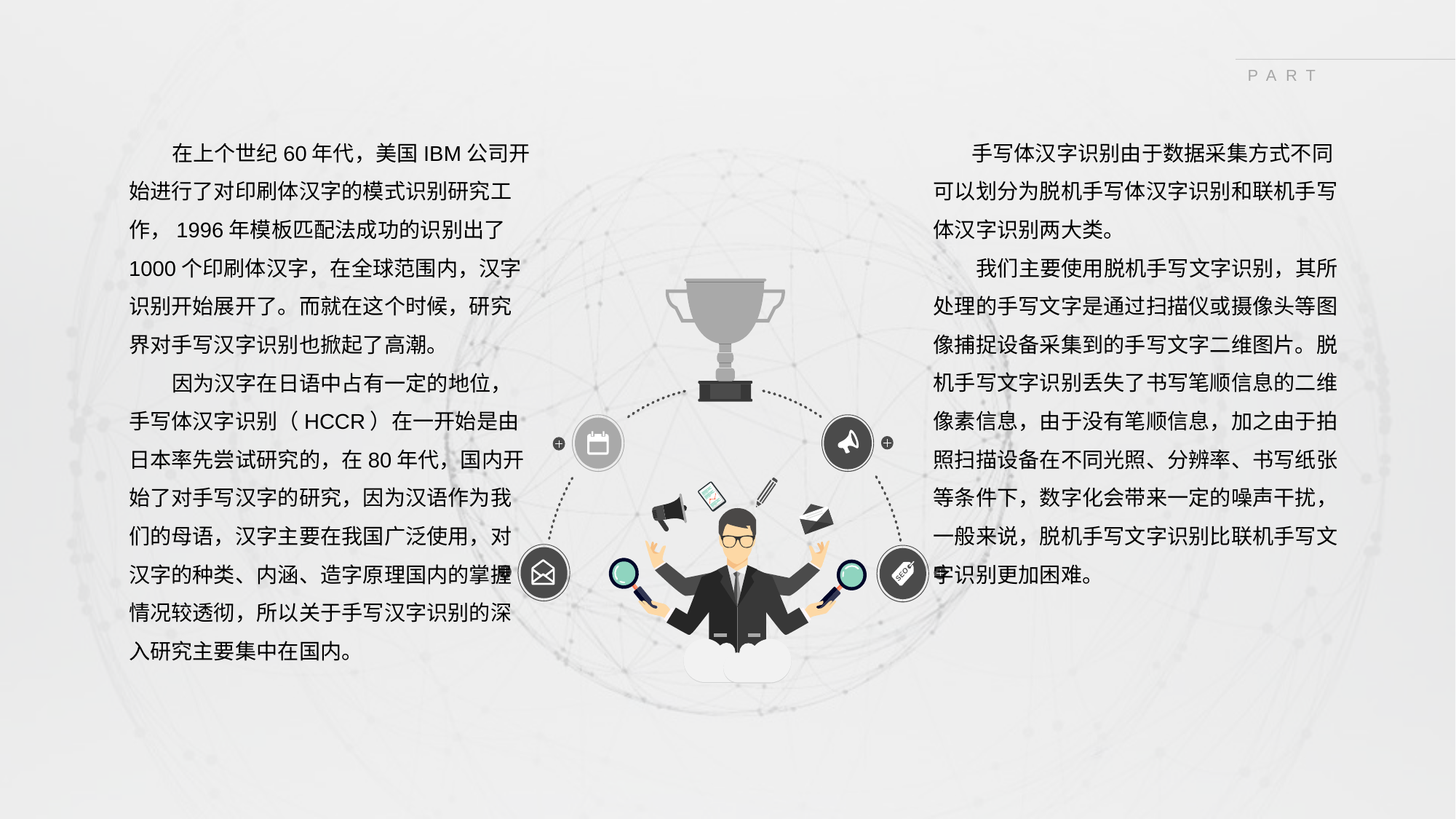

PART ONE
        在上个世纪60年代，美国IBM公司开始进行了对印刷体汉字的模式识别研究工作，1996年模板匹配法成功的识别出了1000个印刷体汉字，在全球范围内，汉字识别开始展开了。而就在这个时候，研究界对手写汉字识别也掀起了高潮。
        因为汉字在日语中占有一定的地位，手写体汉字识别（HCCR）在一开始是由日本率先尝试研究的，在80年代，国内开始了对手写汉字的研究，因为汉语作为我们的母语，汉字主要在我国广泛使用，对汉字的种类、内涵、造字原理国内的掌握情况较透彻，所以关于手写汉字识别的深入研究主要集中在国内。

       手写体汉字识别由于数据采集方式不同可以划分为脱机手写体汉字识别和联机手写体汉字识别两大类。
        我们主要使用脱机手写文字识别，其所处理的手写文字是通过扫描仪或摄像头等图像捕捉设备采集到的手写文字二维图片。脱机手写文字识别丢失了书写笔顺信息的二维像素信息，由于没有笔顺信息，加之由于拍照扫描设备在不同光照、分辨率、书写纸张等条件下，数字化会带来一定的噪声干扰，一般来说，脱机手写文字识别比联机手写文字识别更加困难。